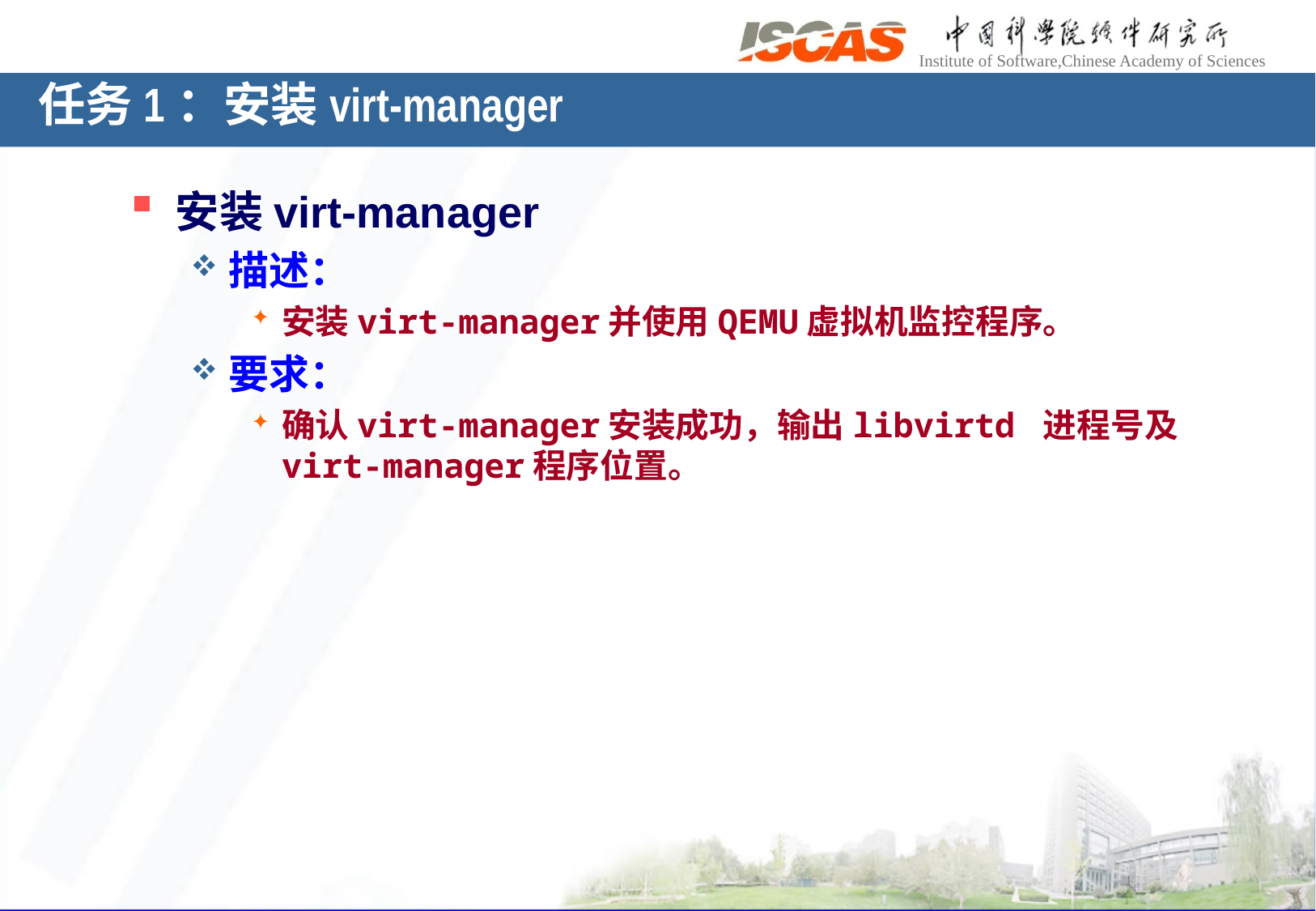

任务1：安装virt-manager
安装virt-manager
描述：
安装virt-manager并使用QEMU虚拟机监控程序。
要求：
确认virt-manager安装成功，输出libvirtd 进程号及virt-manager程序位置。